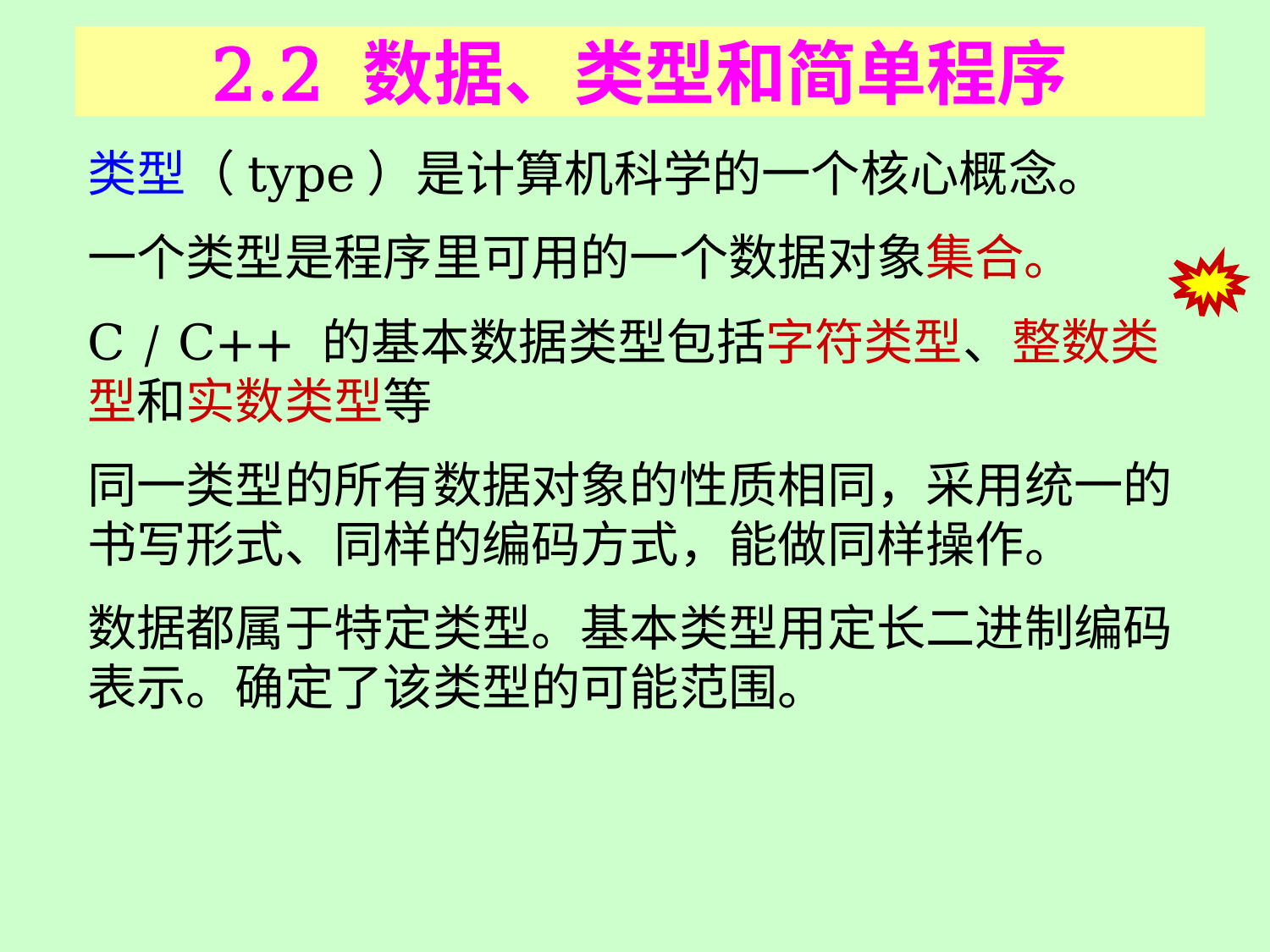

# 2.2 数据、类型和简单程序
类型（type）是计算机科学的一个核心概念。
一个类型是程序里可用的一个数据对象集合。
C / C++ 的基本数据类型包括字符类型、整数类型和实数类型等
同一类型的所有数据对象的性质相同，采用统一的书写形式、同样的编码方式，能做同样操作。
数据都属于特定类型。基本类型用定长二进制编码表示。确定了该类型的可能范围。

8